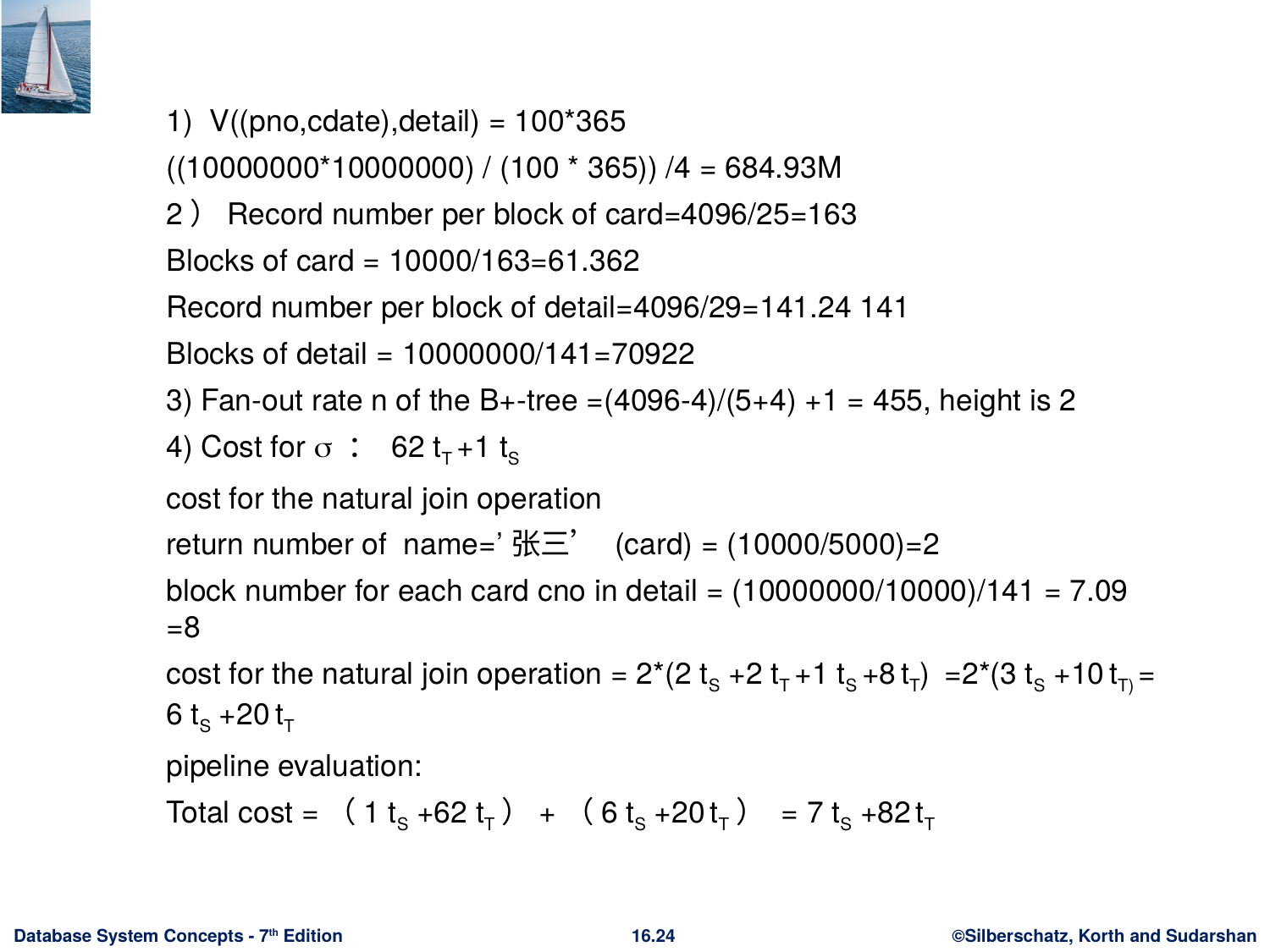

1)  V((pno,cdate),detail) = 100*365
((10000000*10000000) / (100 * 365)) /4 = 684.93M
2）Record number per block of card=4096/25=163
Blocks of card = 10000/163=61.362
Record number per block of detail=4096/29=141.24 141
Blocks of detail = 10000000/141=70922
3) Fan-out rate n of the B+-tree =(4096-4)/(5+4) +1 = 455, height is 2
4) Cost for σ ： 62 tT +1 tS
cost for the natural join operation
return number of  name=’张三’ (card) = (10000/5000)=2
block number for each card cno in detail = (10000000/10000)/141 = 7.09 =8
cost for the natural join operation = 2*(2 tS +2 tT +1 tS +8 tT)   =2*(3 tS +10 tT) = 6 tS +20 tT
pipeline evaluation:
Total cost =（1 tS +62 tT）+（6 tS +20 tT）  = 7 tS +82 tT